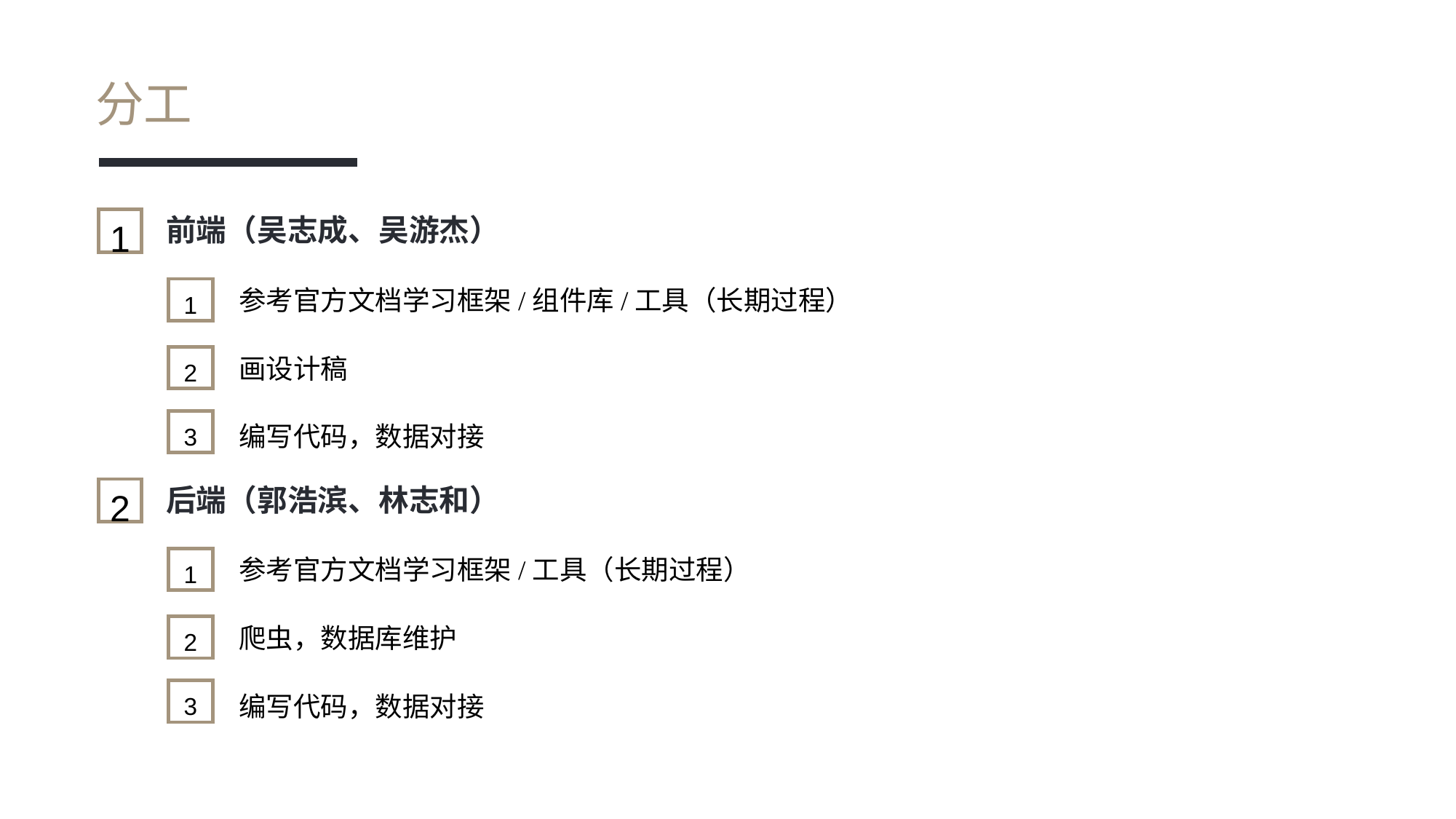

分工

前端（吴志成、吴游杰）
1
参考官方文档学习框架/组件库/工具（长期过程）
1
画设计稿
2
3
编写代码，数据对接
后端（郭浩滨、林志和）
2
参考官方文档学习框架/工具（长期过程）
1
爬虫，数据库维护
2
3
编写代码，数据对接